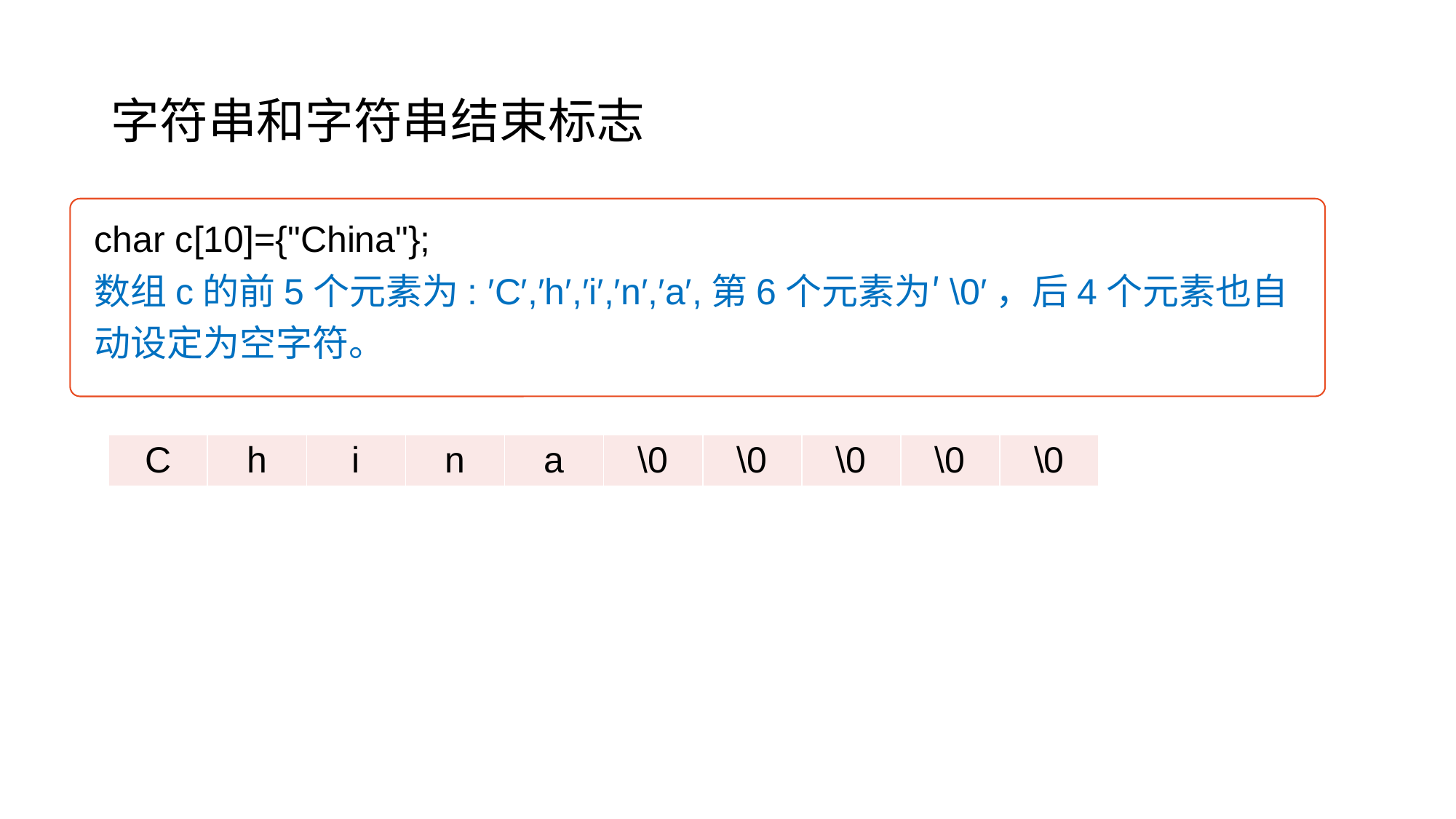

# 字符串和字符串结束标志
char c[10]={"China"};
数组c的前5个元素为: ′C′,′h′,′i′,′n′,′a′,第6个元素为′\0′，后4个元素也自动设定为空字符。

| C | h | i | n | a | \0 | \0 | \0 | \0 | \0 |
| --- | --- | --- | --- | --- | --- | --- | --- | --- | --- |